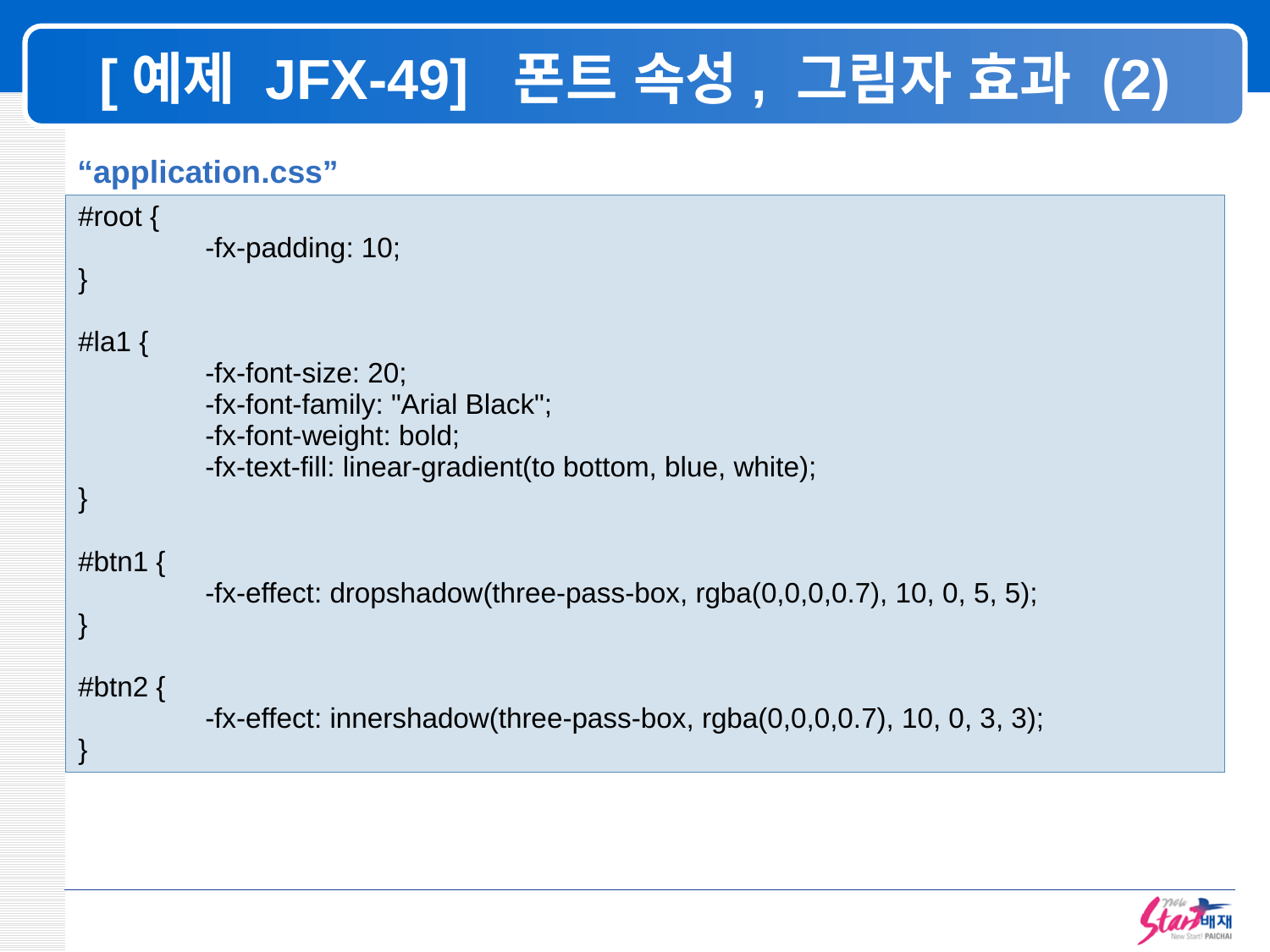

# [예제 JFX-49]  폰트 속성, 그림자 효과 (2)
“application.css”
#root {
	-fx-padding: 10;
}

#la1 {
	-fx-font-size: 20;
	-fx-font-family: "Arial Black";
	-fx-font-weight: bold;
	-fx-text-fill: linear-gradient(to bottom, blue, white);
}

#btn1 {
	-fx-effect: dropshadow(three-pass-box, rgba(0,0,0,0.7), 10, 0, 5, 5);
}

#btn2 {
	-fx-effect: innershadow(three-pass-box, rgba(0,0,0,0.7), 10, 0, 3, 3);
}